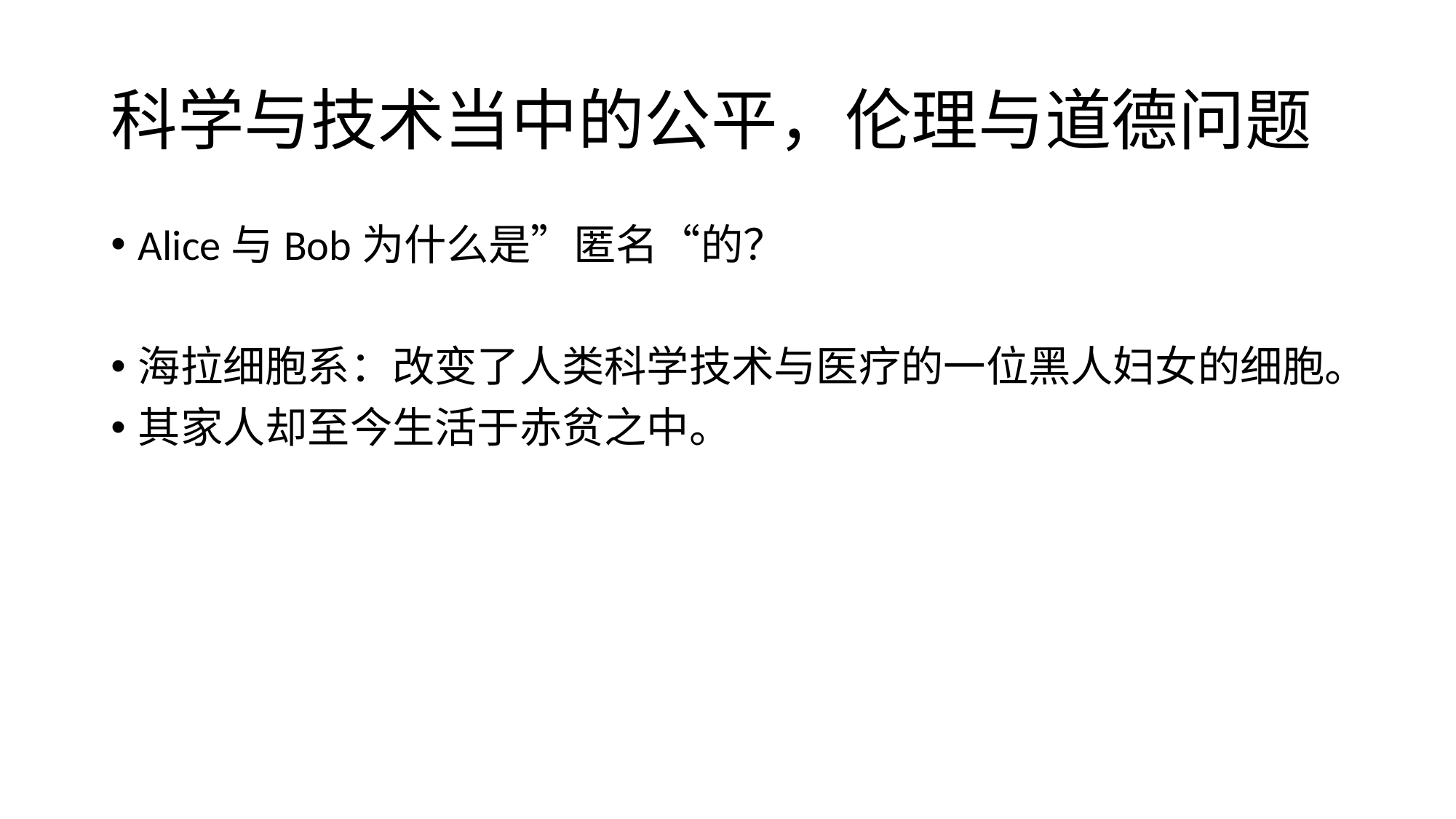

# 科学与技术当中的公平，伦理与道德问题
Alice与Bob为什么是”匿名“的？

海拉细胞系：改变了人类科学技术与医疗的一位黑人妇女的细胞。
其家人却至今生活于赤贫之中。